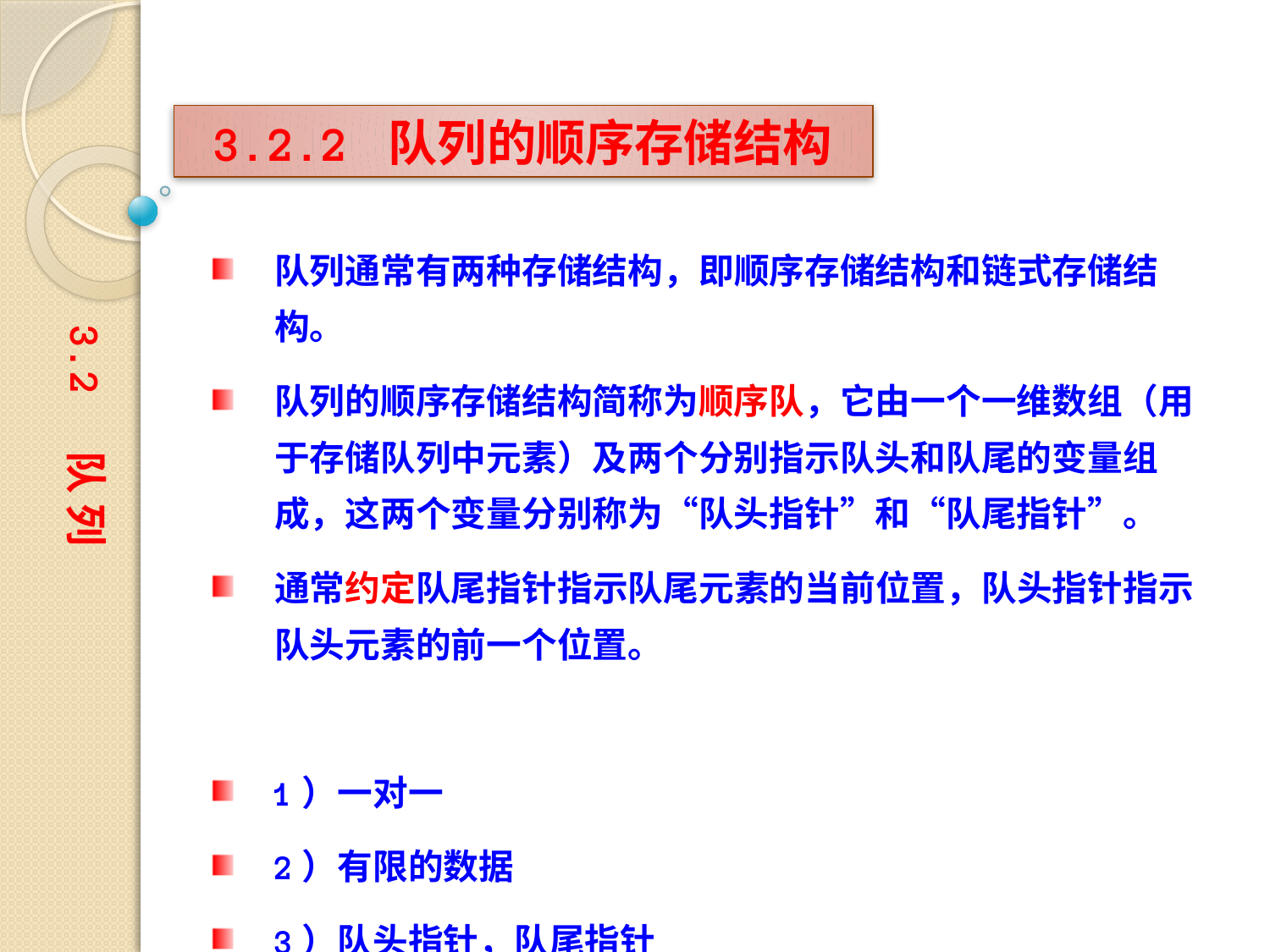

3.2.2 队列的顺序存储结构
队列通常有两种存储结构，即顺序存储结构和链式存储结构。
队列的顺序存储结构简称为顺序队，它由一个一维数组（用于存储队列中元素）及两个分别指示队头和队尾的变量组成，这两个变量分别称为“队头指针”和“队尾指针”。
通常约定队尾指针指示队尾元素的当前位置，队头指针指示队头元素的前一个位置。

1）一对一
2）有限的数据
3）队头指针，队尾指针
1）和2）----》数组    两个量
3.2  队 列